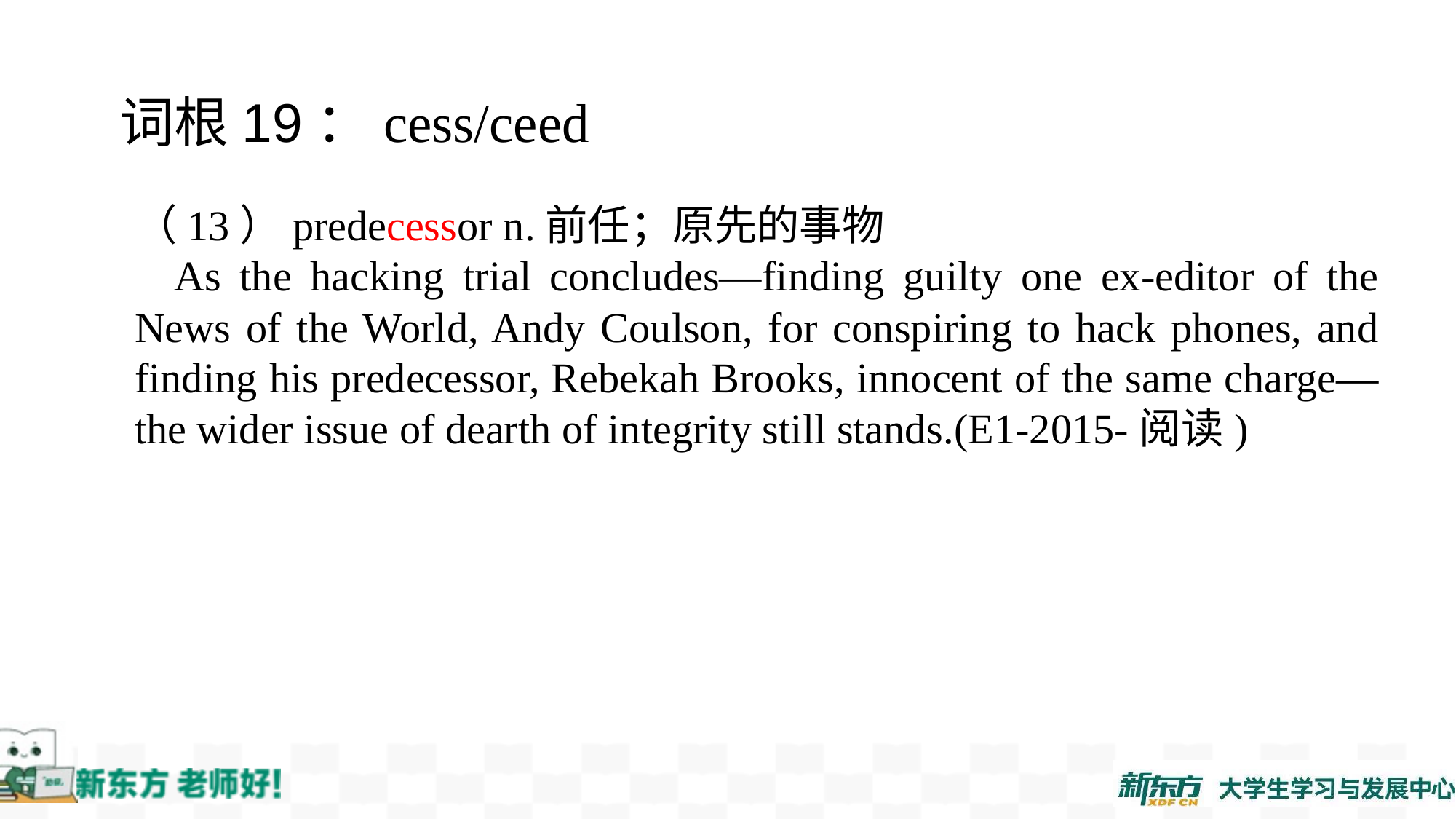

词根19：cess/ceed
（13）predecessor n.前任；原先的事物
  As the hacking trial concludes—finding guilty one ex-editor of the News of the World, Andy Coulson, for conspiring to hack phones, and finding his predecessor, Rebekah Brooks, innocent of the same charge—the wider issue of dearth of integrity still stands.(E1-2015-阅读)